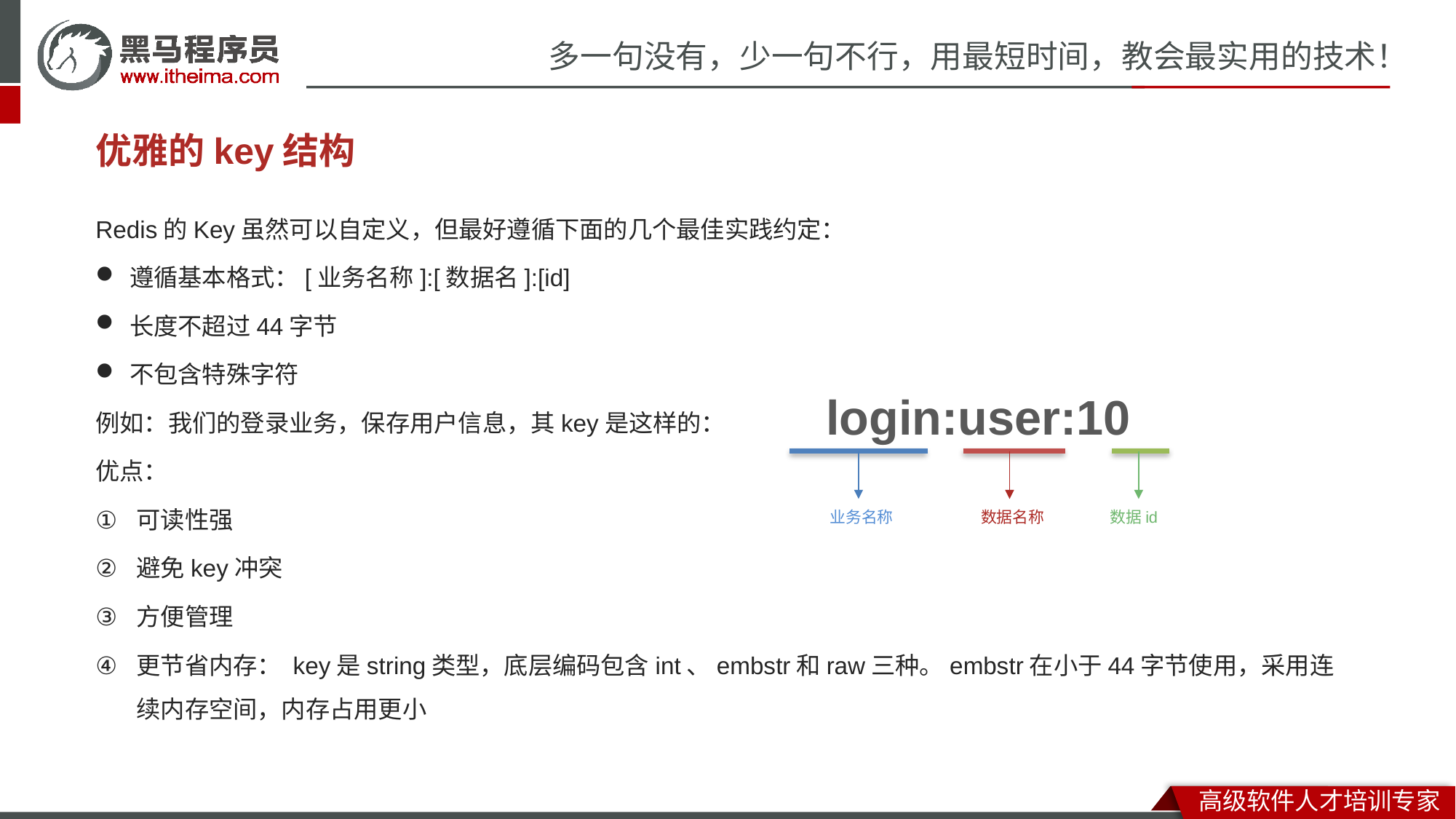

# 优雅的key结构
Redis的Key虽然可以自定义，但最好遵循下面的几个最佳实践约定：
遵循基本格式：[业务名称]:[数据名]:[id]
长度不超过44字节
不包含特殊字符
例如：我们的登录业务，保存用户信息，其key是这样的：
优点：
可读性强
避免key冲突
方便管理
更节省内存： key是string类型，底层编码包含int、embstr和raw三种。embstr在小于44字节使用，采用连续内存空间，内存占用更小

login:user:10
业务名称
数据名称
数据id